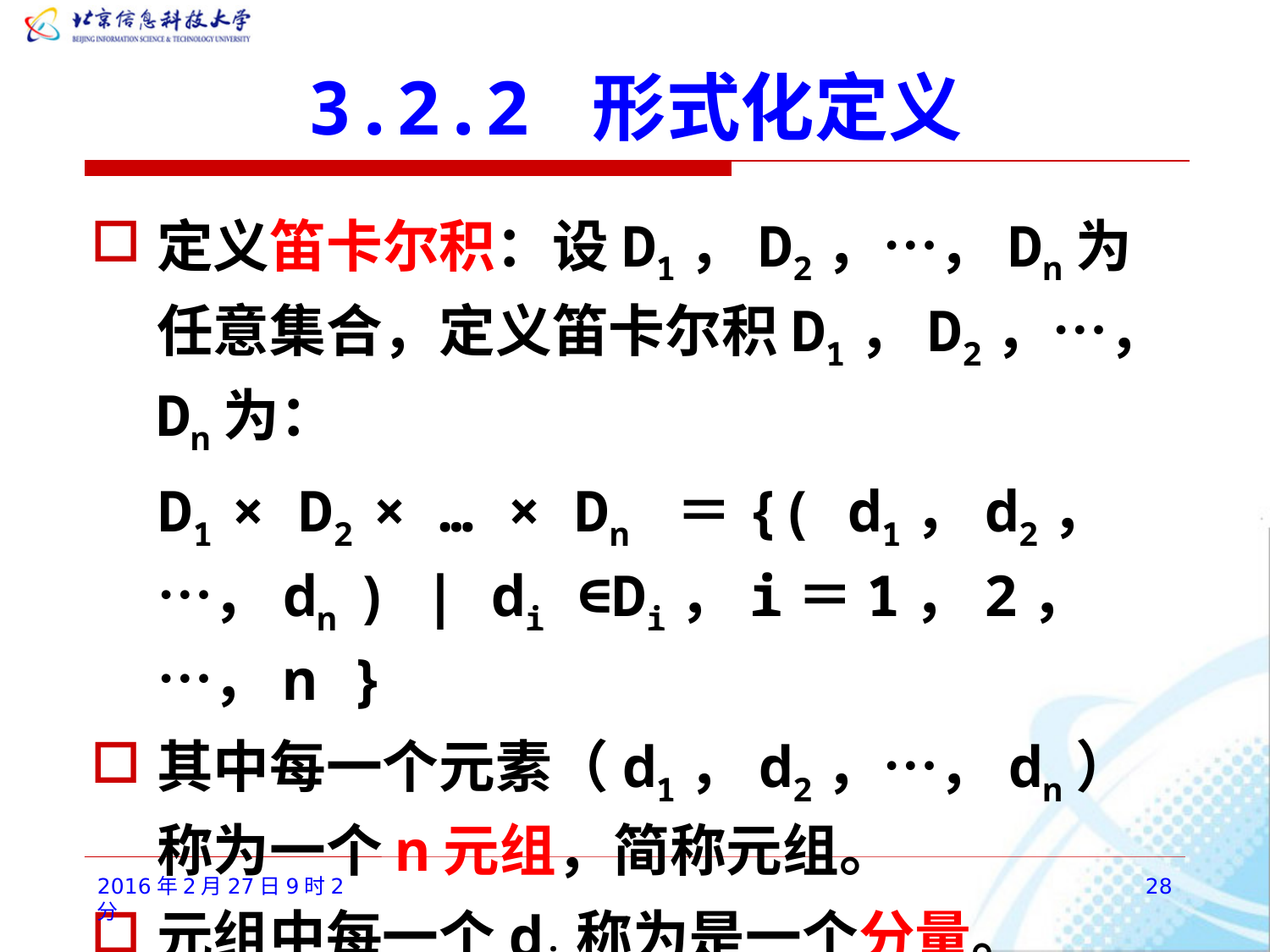

# 3.2.2 形式化定义
定义笛卡尔积：设D1，D2，…，Dn为任意集合，定义笛卡尔积D1，D2，…，Dn为：
  D1 × D2 × … × Dn ＝{( d1，d2，…，dn ) | di ∈Di，i＝1，2，…，n }
其中每一个元素（d1，d2，…，dn）称为一个n元组，简称元组。
元组中每一个di称为是一个分量。
2016年2月27日9时2分
28